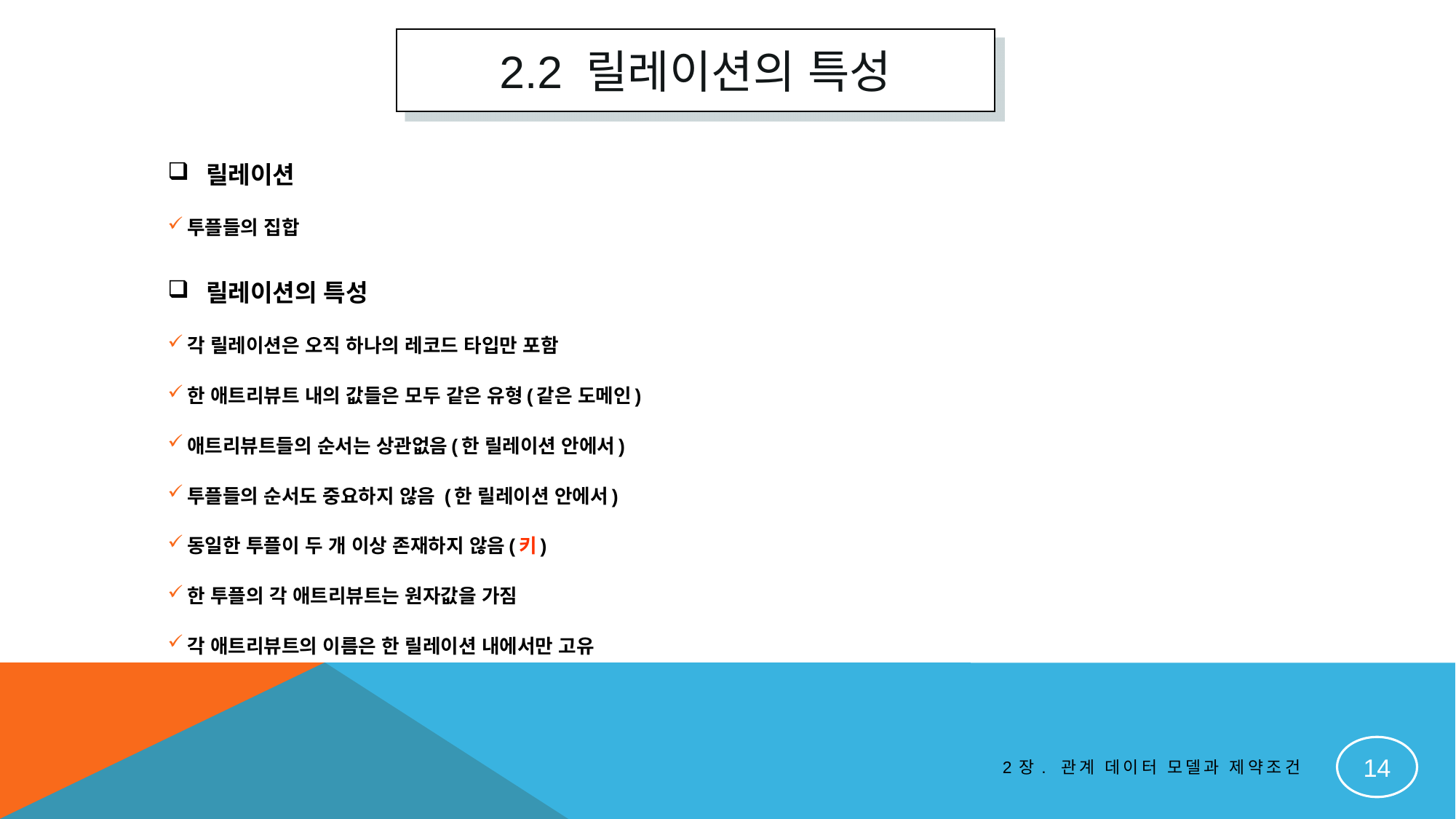

2.2 릴레이션의 특성
릴레이션
투플들의 집합
릴레이션의 특성
각 릴레이션은 오직 하나의 레코드 타입만 포함
한 애트리뷰트 내의 값들은 모두 같은 유형(같은 도메인)
애트리뷰트들의 순서는 상관없음(한 릴레이션 안에서)
투플들의 순서도 중요하지 않음 (한 릴레이션 안에서)
동일한 투플이 두 개 이상 존재하지 않음(키)
한 투플의 각 애트리뷰트는 원자값을 가짐
각 애트리뷰트의 이름은 한 릴레이션 내에서만 고유

14
2장. 관계 데이터 모델과 제약조건